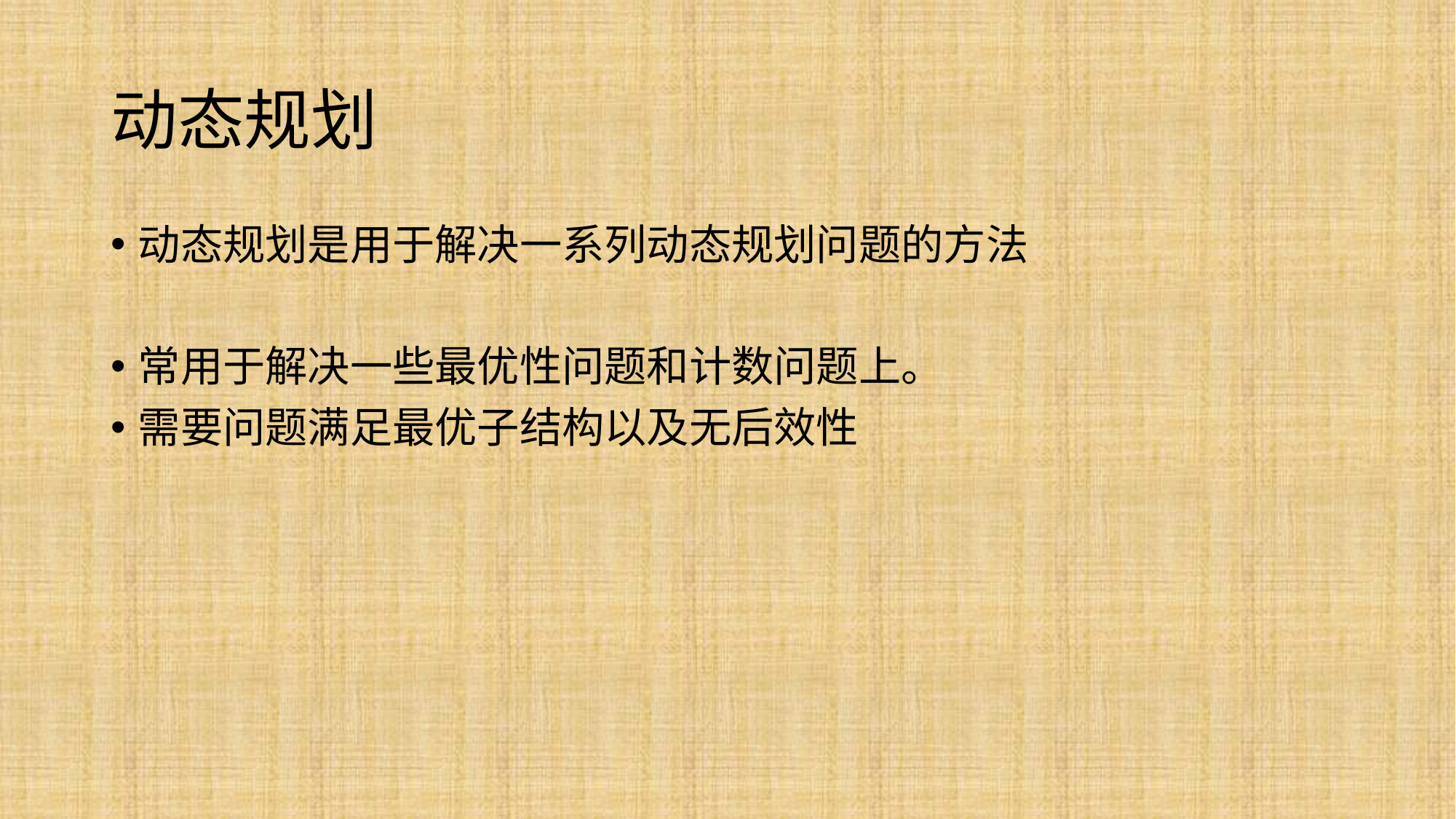

# 动态规划
动态规划是用于解决一系列动态规划问题的方法

常用于解决一些最优性问题和计数问题上。
需要问题满足最优子结构以及无后效性